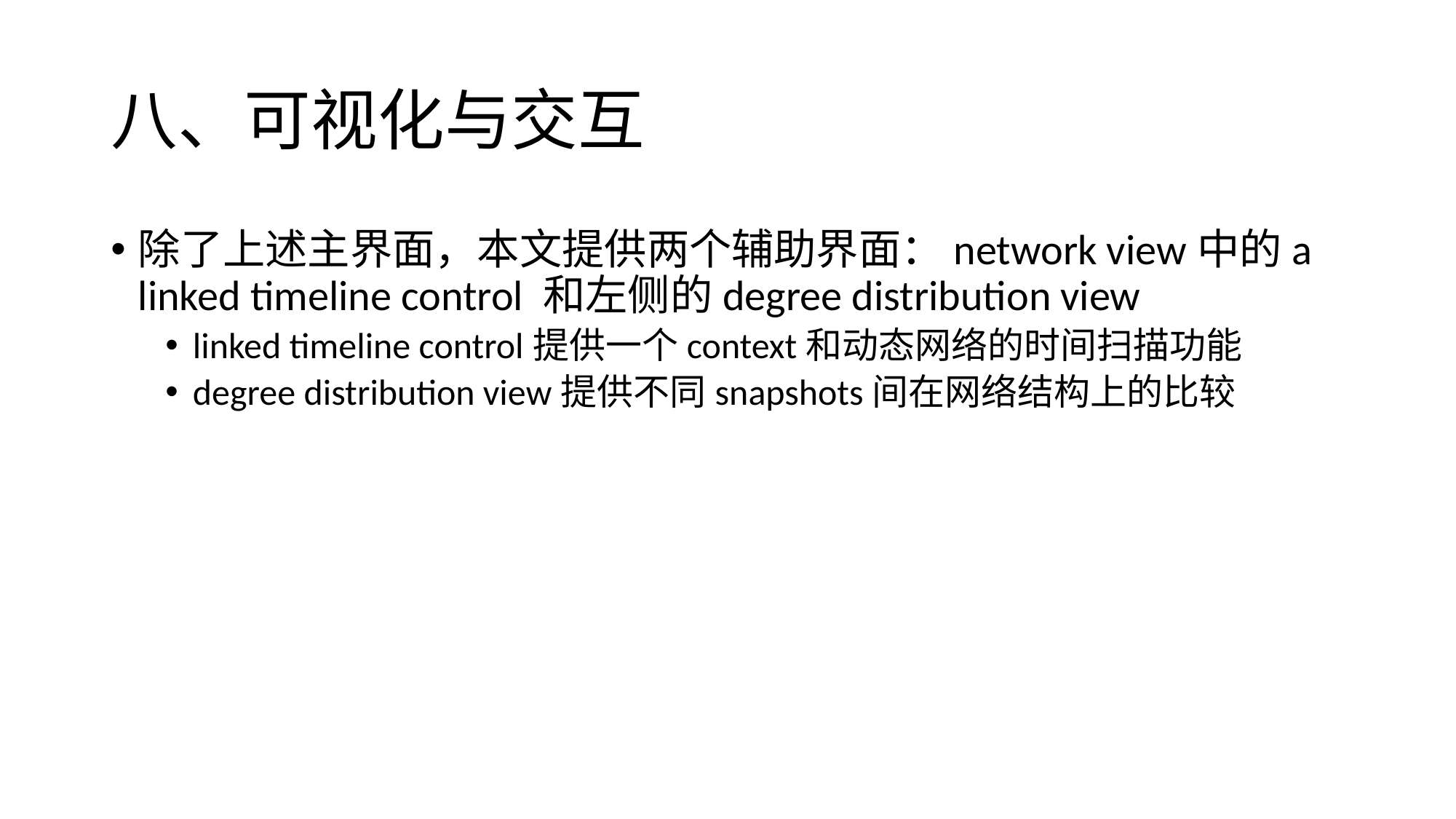

# 八、可视化与交互
除了上述主界面，本文提供两个辅助界面：network view中的a linked timeline control 和左侧的degree distribution view
linked timeline control提供一个context和动态网络的时间扫描功能
degree distribution view提供不同snapshots间在网络结构上的比较